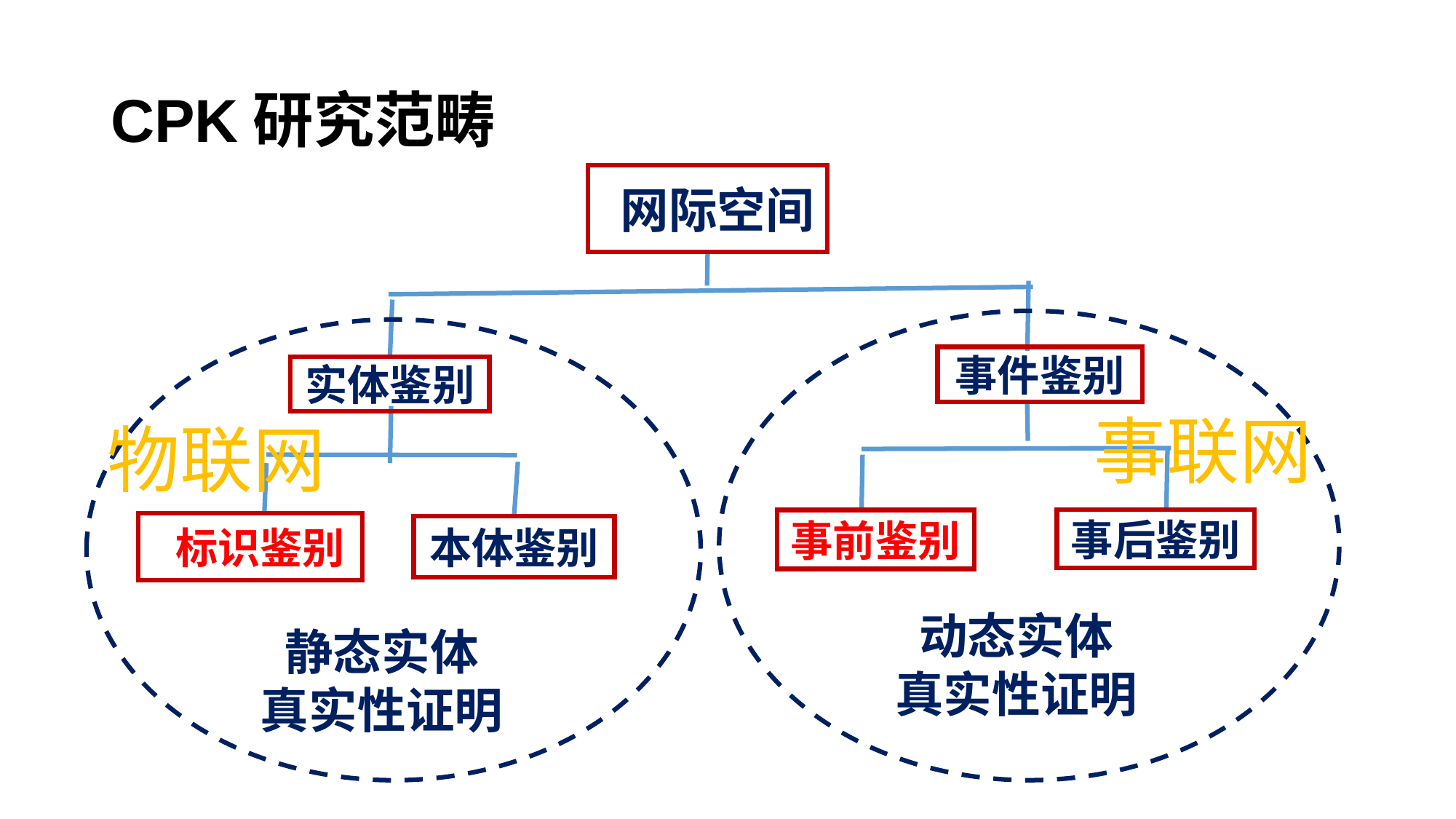

# CPK研究范畴
 网际空间

事件鉴别
实体鉴别
事联网
物联网
事后鉴别
事前鉴别
 标识鉴别
本体鉴别
动态实体
真实性证明
静态实体
真实性证明